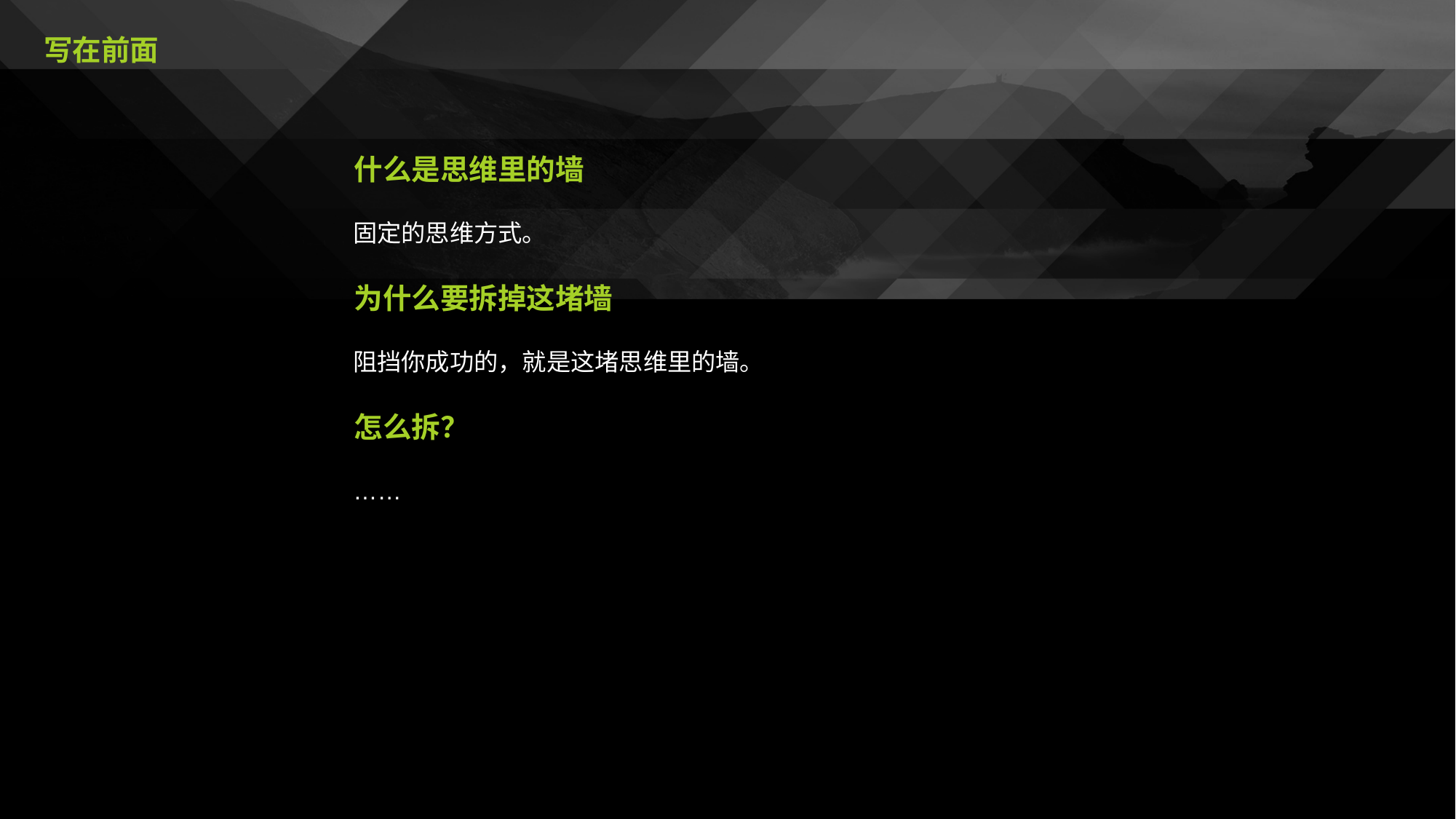

写在前面
什么是思维里的墙
固定的思维方式。
为什么要拆掉这堵墙
阻挡你成功的，就是这堵思维里的墙。
怎么拆？
……